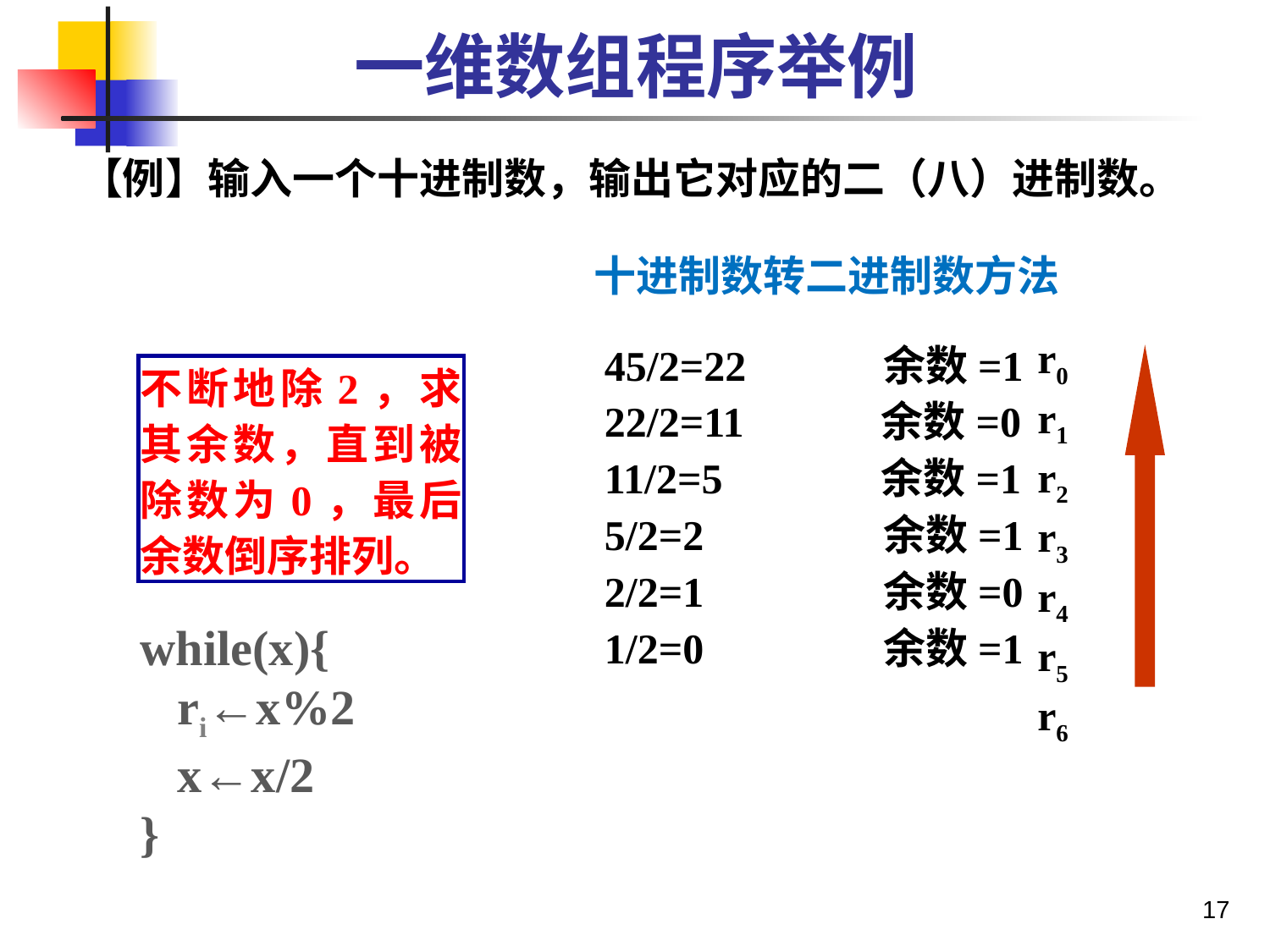

# 一维数组程序举例
【例】输入一个十进制数，输出它对应的二（八）进制数。
十进制数转二进制数方法
r0
r1
r2
r3
r4
r5
r6

45/2=22            余数=1
22/2=11            余数=0
11/2=5              余数=1
5/2=2                余数=1
2/2=1                余数=0
1/2=0                余数=1
不断地除2，求其余数，直到被除数为0，最后余数倒序排列。
while(x){
   ri←x%2
   x←x/2
}
17